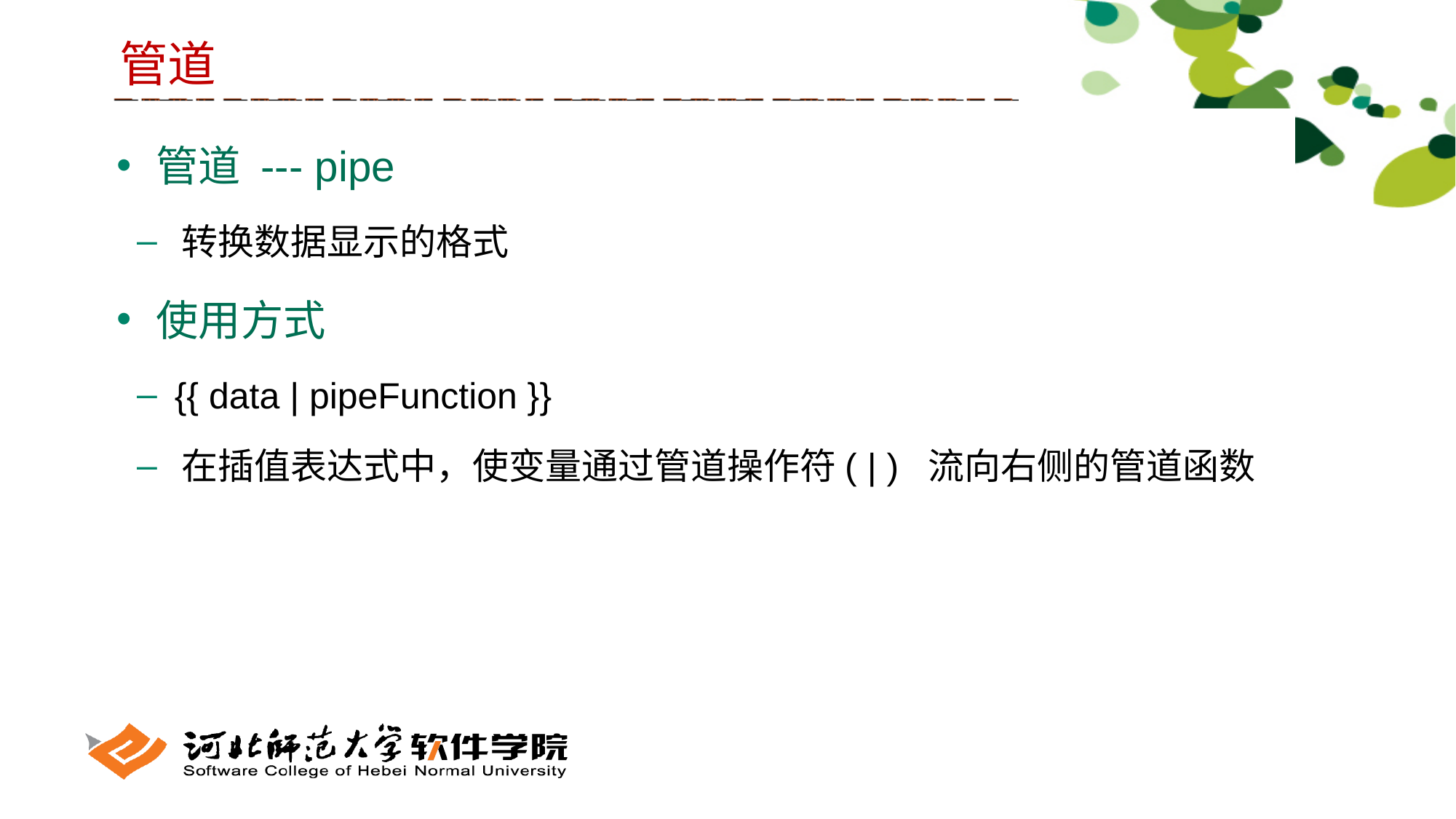

管道
 管道 --- pipe
 转换数据显示的格式
 使用方式
 {{ data | pipeFunction }}
 在插值表达式中，使变量通过管道操作符( | )	流向右侧的管道函数